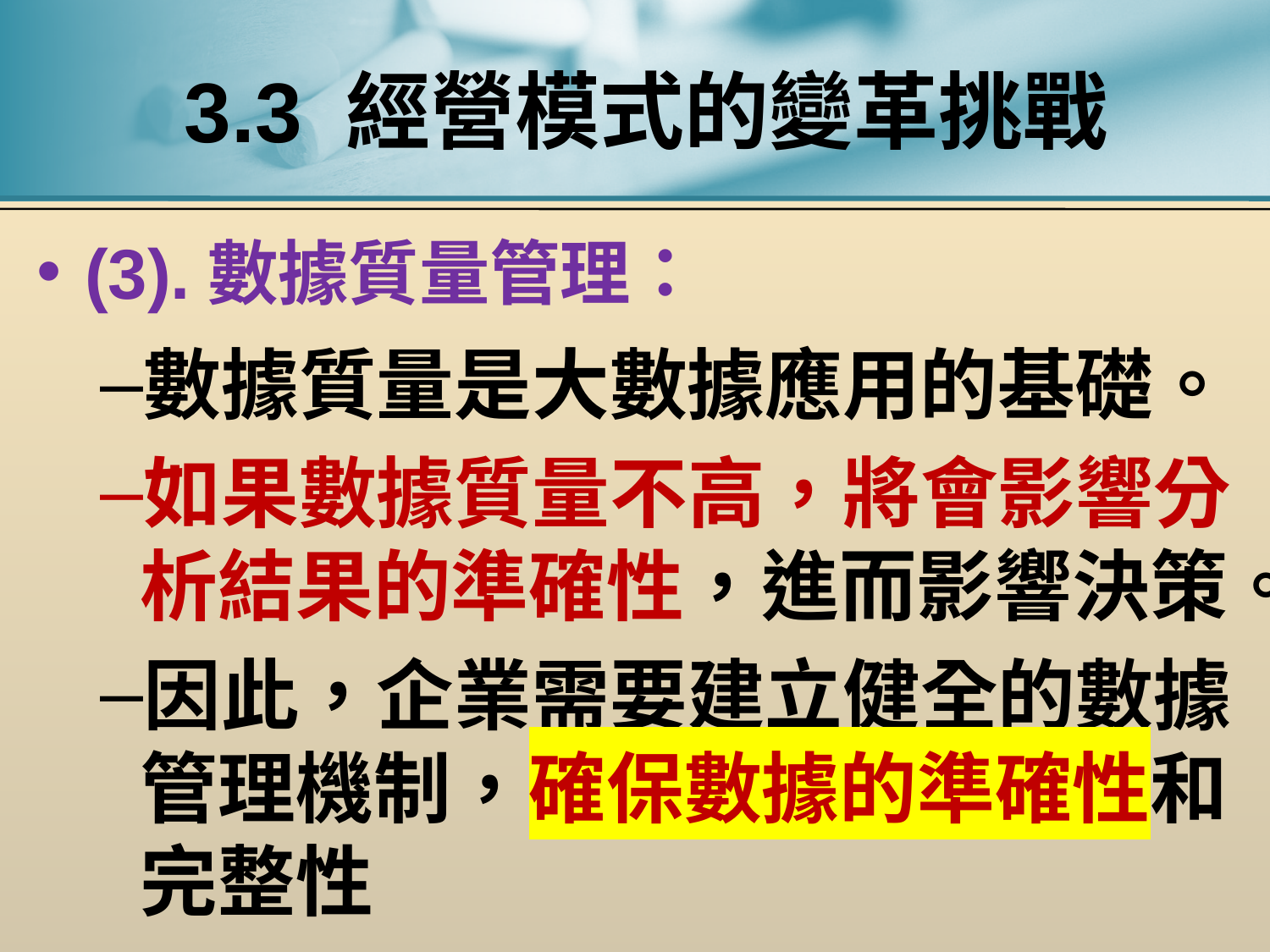

# 3.3 經營模式的變革挑戰
(3).數據質量管理：
數據質量是大數據應用的基礎。
如果數據質量不高，將會影響分析結果的準確性，進而影響決策。
因此，企業需要建立健全的數據管理機制，確保數據的準確性和完整性